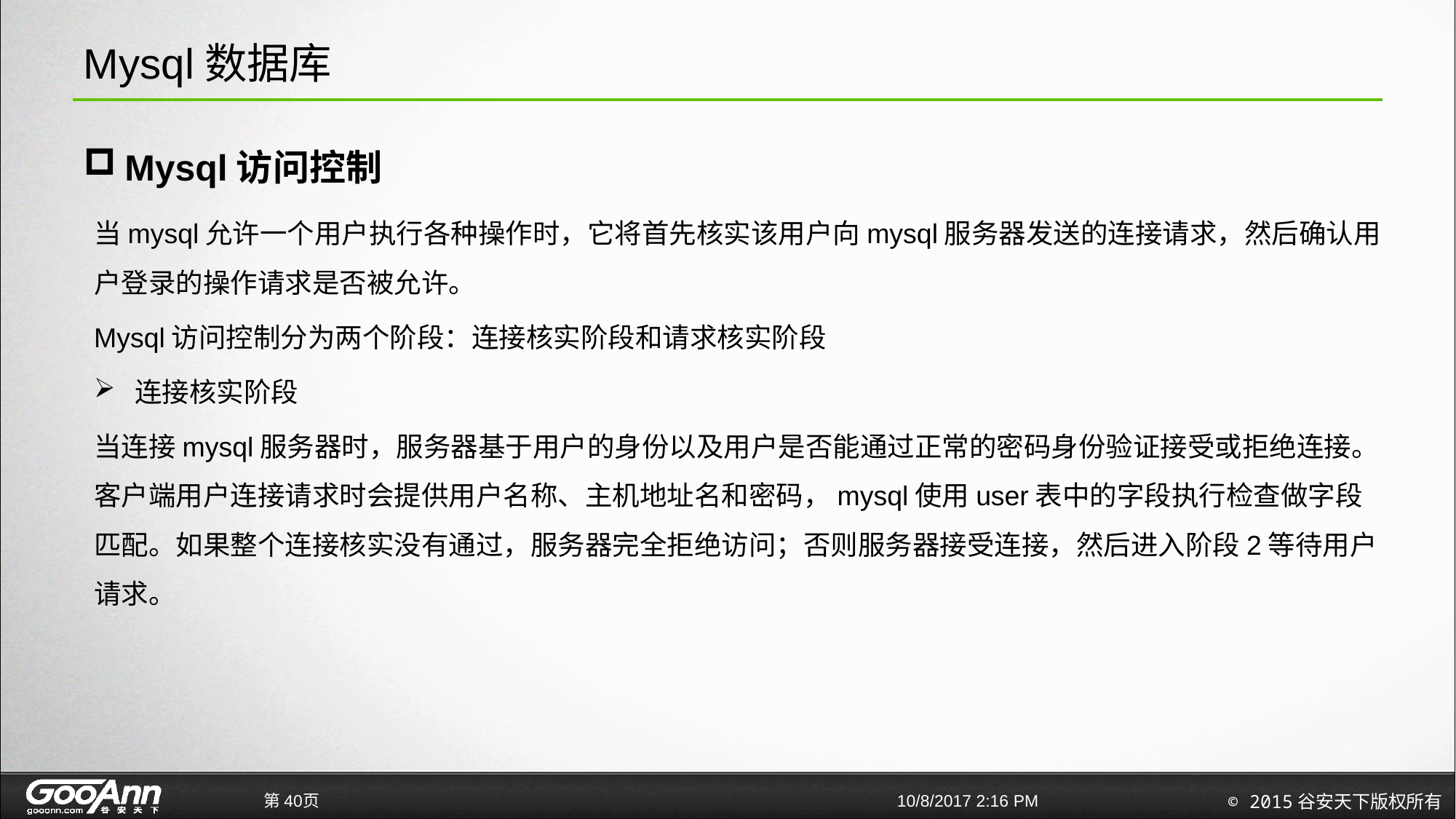

# Mysql数据库
Mysql访问控制
当mysql允许一个用户执行各种操作时，它将首先核实该用户向mysql服务器发送的连接请求，然后确认用户登录的操作请求是否被允许。
Mysql访问控制分为两个阶段：连接核实阶段和请求核实阶段
连接核实阶段
当连接mysql服务器时，服务器基于用户的身份以及用户是否能通过正常的密码身份验证接受或拒绝连接。客户端用户连接请求时会提供用户名称、主机地址名和密码，mysql使用user表中的字段执行检查做字段匹配。如果整个连接核实没有通过，服务器完全拒绝访问；否则服务器接受连接，然后进入阶段2等待用户请求。